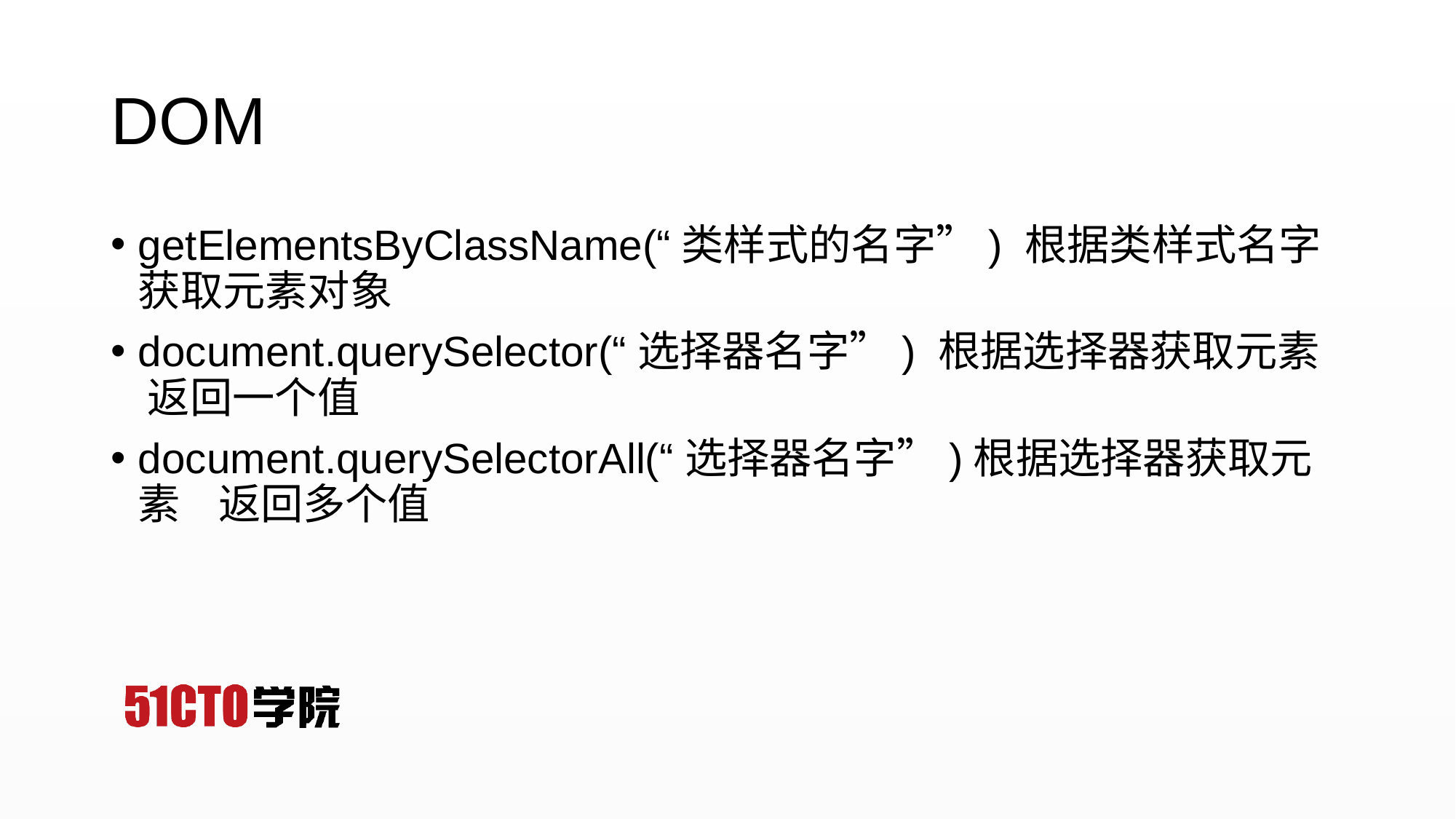

# DOM
getElementsByClassName(“类样式的名字”) 根据类样式名字获取元素对象
document.querySelector(“选择器名字”) 根据选择器获取元素    返回一个值
document.querySelectorAll(“选择器名字”)根据选择器获取元素    返回多个值